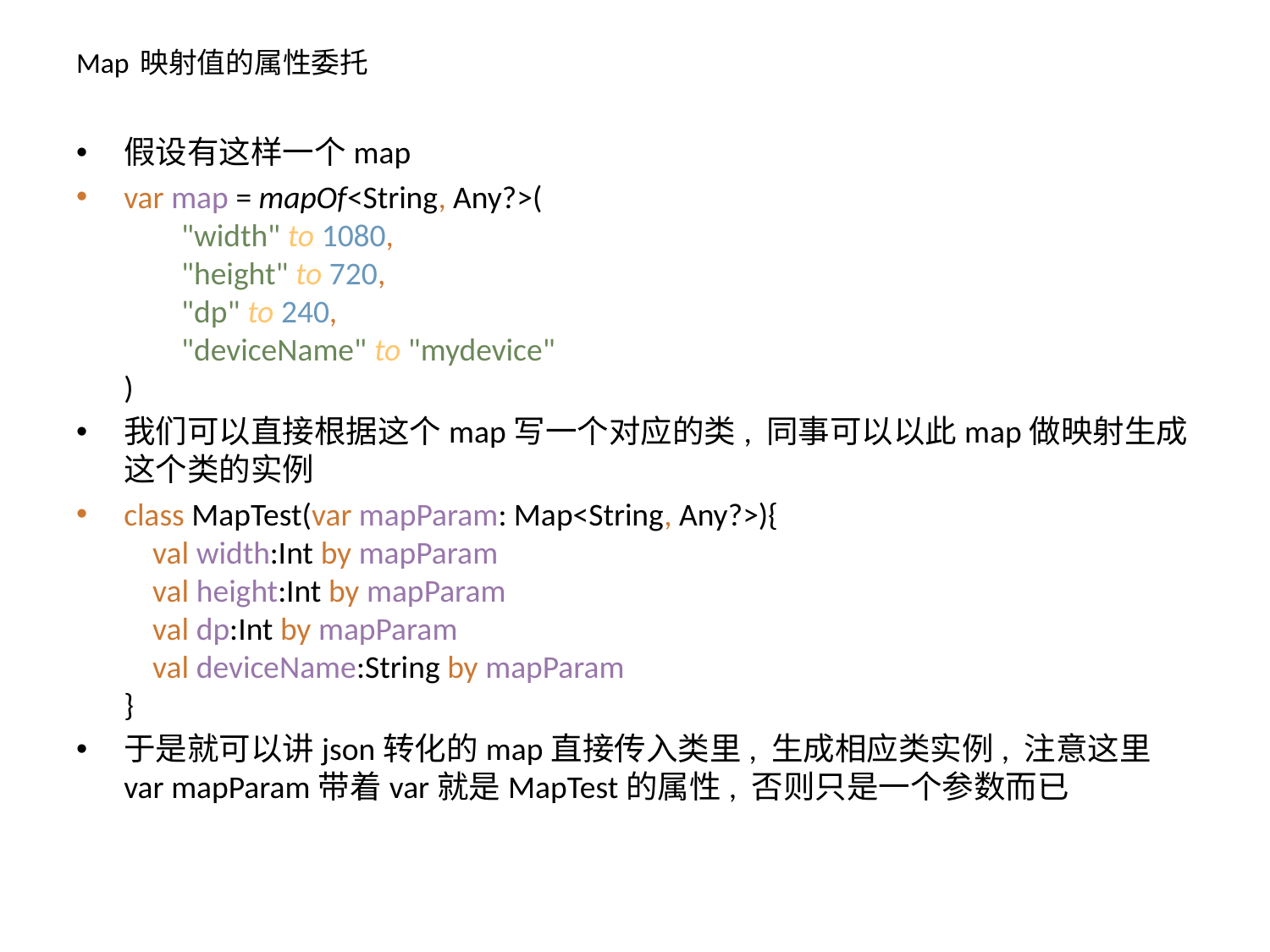

# Map 映射值的属性委托
假设有这样一个map
var map = mapOf<String, Any?>(
        "width" to 1080,
        "height" to 720,
        "dp" to 240,
        "deviceName" to "mydevice"
)
我们可以直接根据这个map写一个对应的类, 同事可以以此map做映射生成这个类的实例
class MapTest(var mapParam: Map<String, Any?>){
    val width:Int by mapParam
    val height:Int by mapParam
    val dp:Int by mapParam
    val deviceName:String by mapParam
}
于是就可以讲json转化的map直接传入类里, 生成相应类实例, 注意这里var mapParam带着var就是MapTest的属性, 否则只是一个参数而已